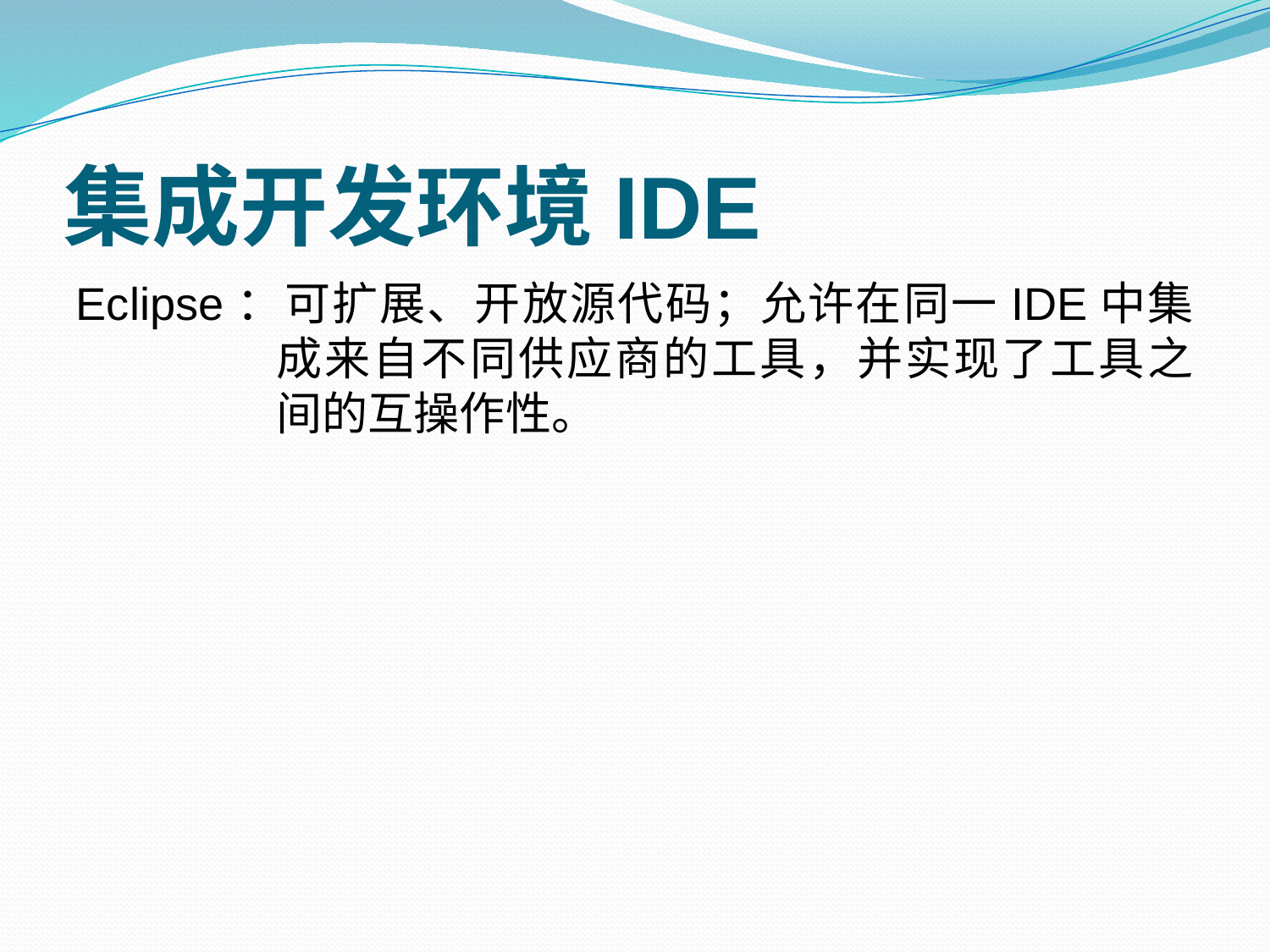

# 集成开发环境IDE
Eclipse：可扩展、开放源代码；允许在同一IDE中集成来自不同供应商的工具，并实现了工具之间的互操作性。